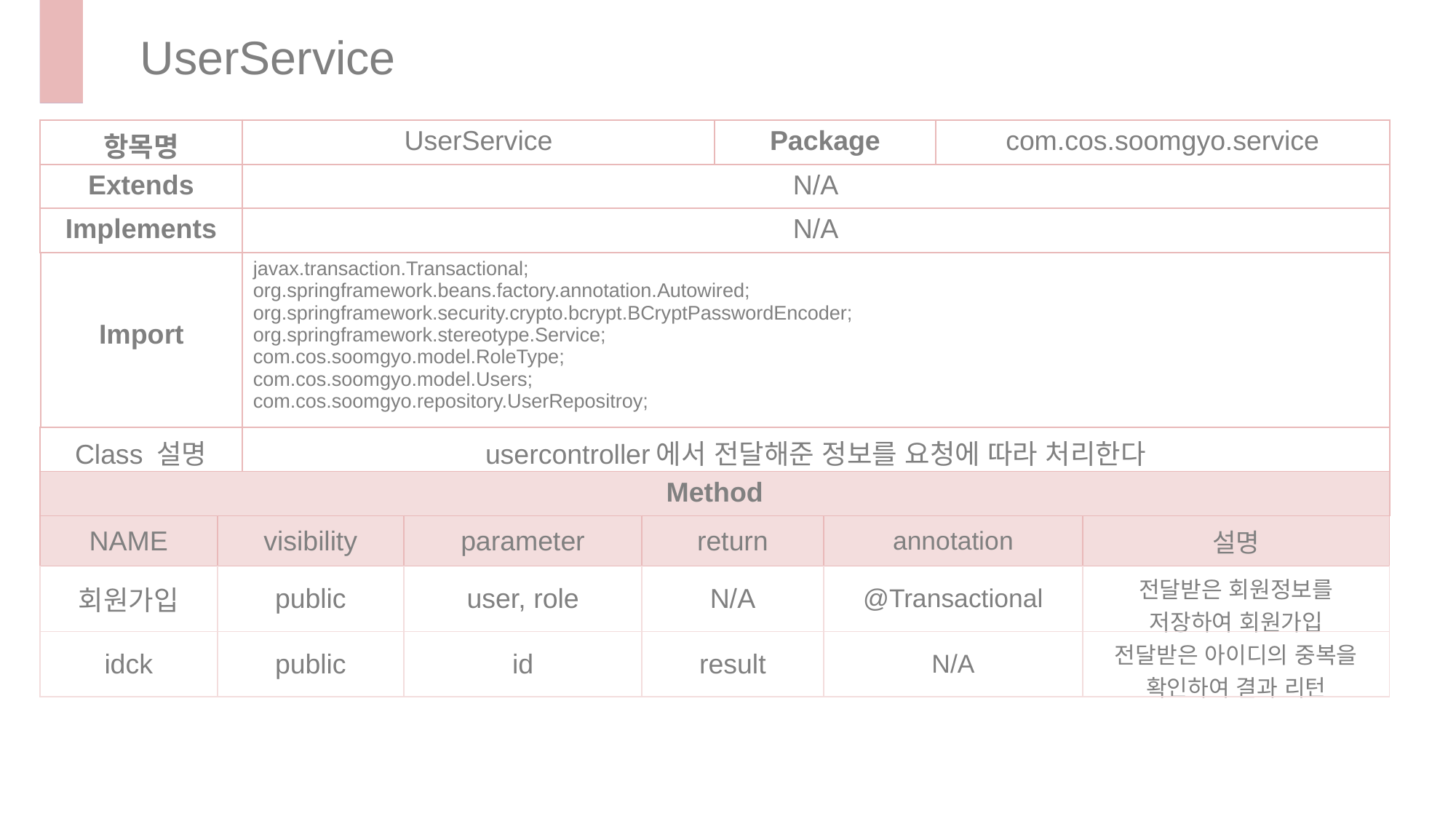

UserService
| 항목명 | UserService | Package | com.cos.soomgyo.service |
| --- | --- | --- | --- |
| Extends | N/A |
| --- | --- |
| Implements | N/A |
| --- | --- |
| Import | javax.transaction.Transactional; org.springframework.beans.factory.annotation.Autowired; org.springframework.security.crypto.bcrypt.BCryptPasswordEncoder; org.springframework.stereotype.Service; com.cos.soomgyo.model.RoleType; com.cos.soomgyo.model.Users; com.cos.soomgyo.repository.UserRepositroy; |
| --- | --- |
| Class 설명 | usercontroller에서 전달해준 정보를 요청에 따라 처리한다 |
| --- | --- |
| Method |
| --- |
| NAME | visibility | parameter | return | annotation | 설명 |
| --- | --- | --- | --- | --- | --- |
| 회원가입 | public | user, role | N/A | @Transactional | 전달받은 회원정보를 저장하여 회원가입 |
| idck | public | id | result | N/A | 전달받은 아이디의 중복을 확인하여 결과 리턴 |